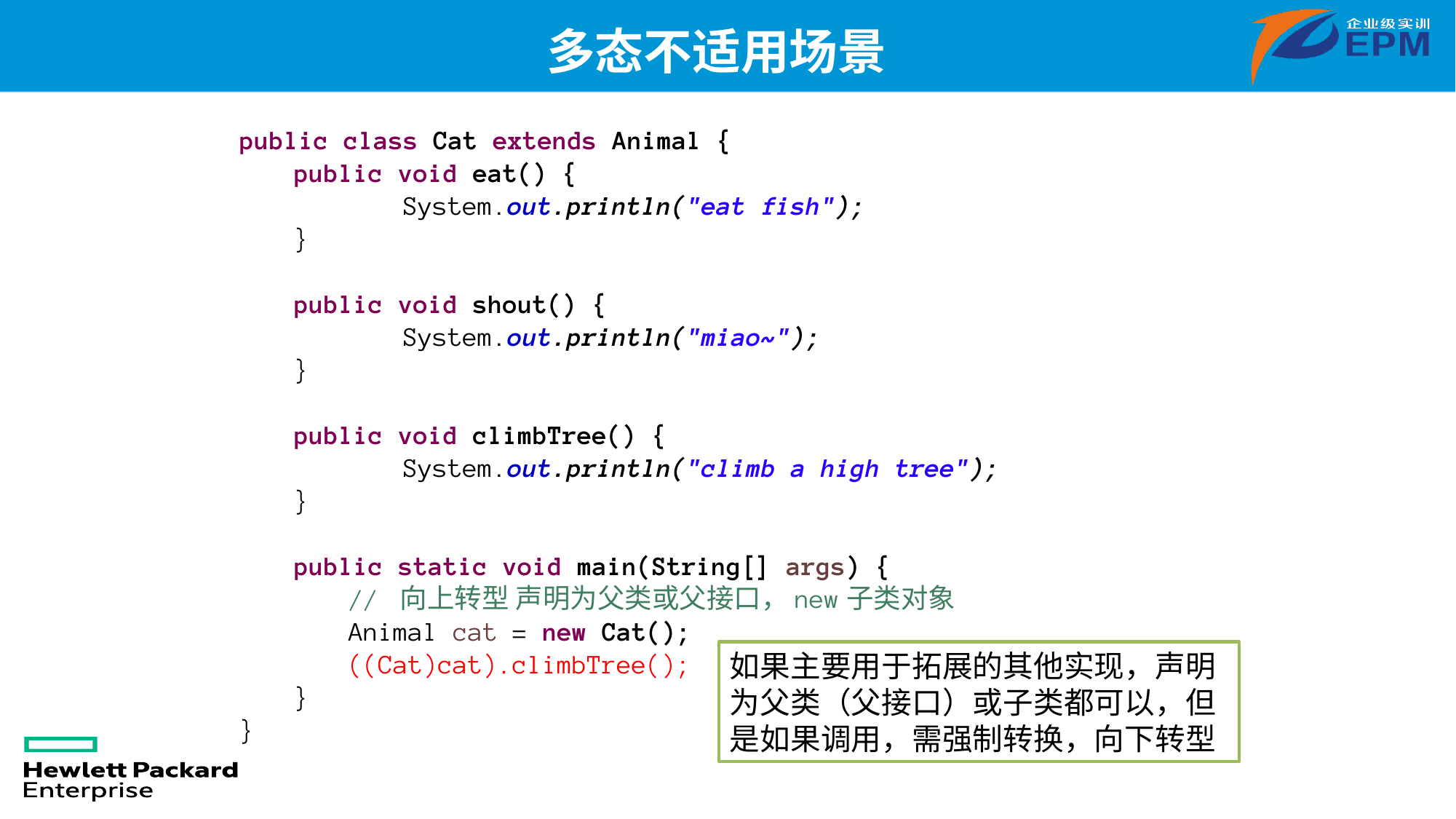

# 多态不适用场景
public class Cat extends Animal {
public void eat() {
	System.out.println("eat fish");
}

public void shout() {
	System.out.println("miao~");
}

public void climbTree() {
	System.out.println("climb a high tree");
}

public static void main(String[] args) {
// 向上转型 声明为父类或父接口，new子类对象
Animal cat = new Cat();
((Cat)cat).climbTree();
}
}
如果主要用于拓展的其他实现，声明为父类（父接口）或子类都可以，但是如果调用，需强制转换，向下转型